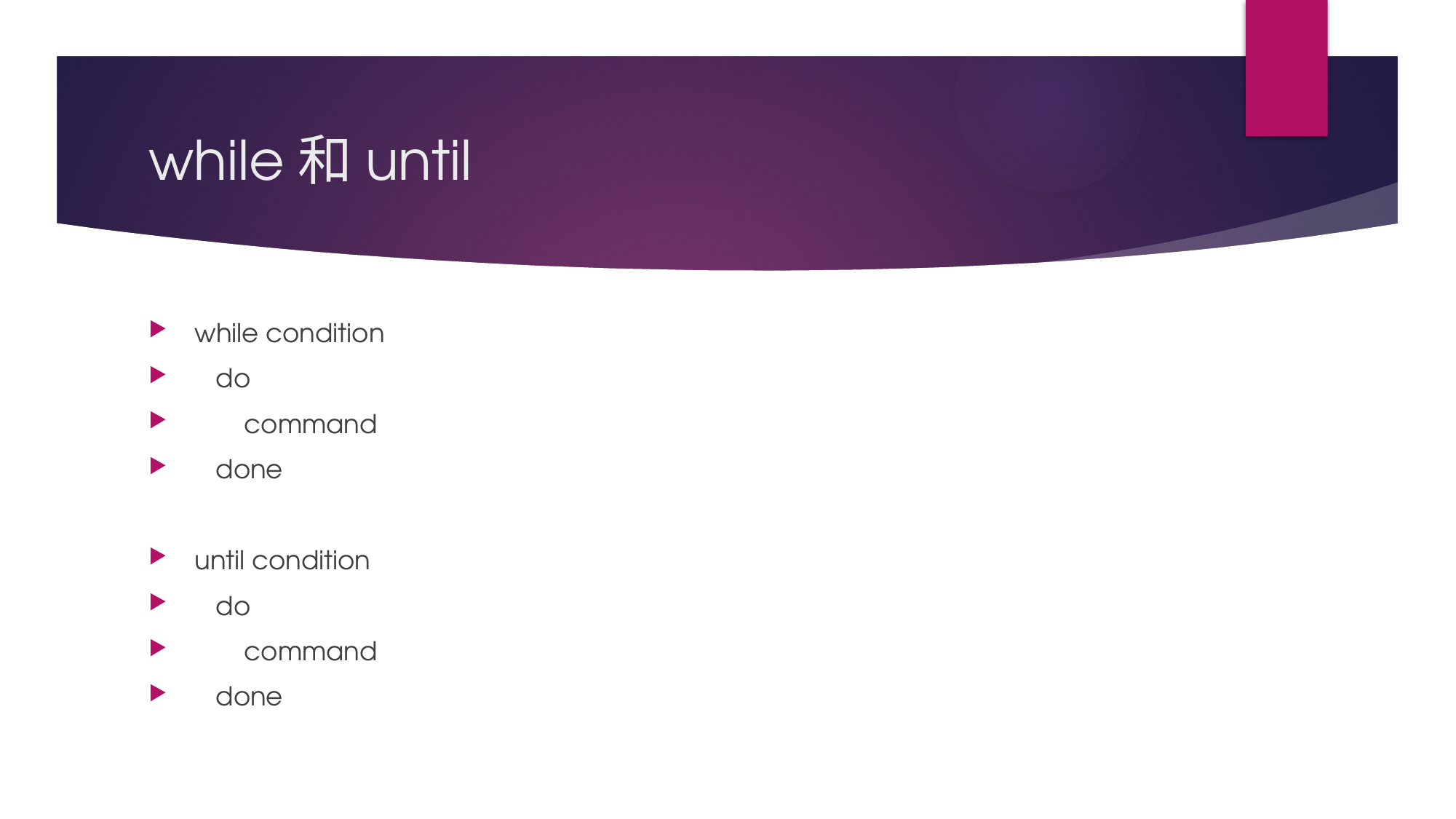

# while和until
 while condition
    do
        command
    done

 until condition
    do
        command
    done